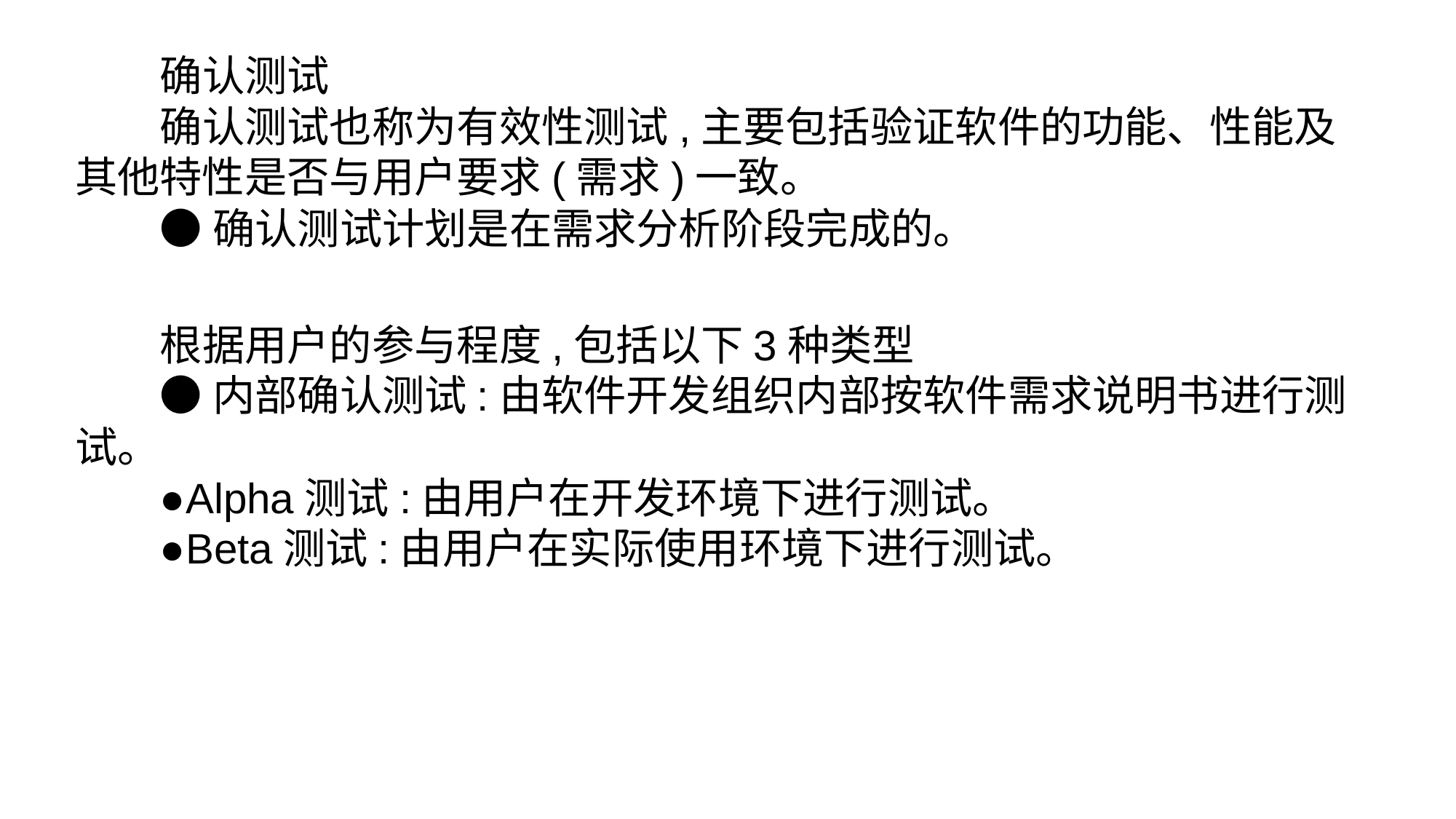

确认测试
确认测试也称为有效性测试,主要包括验证软件的功能、性能及其他特性是否与用户要求(需求)一致。
●确认测试计划是在需求分析阶段完成的。
根据用户的参与程度,包括以下3种类型
●内部确认测试:由软件开发组织内部按软件需求说明书进行测试。
●Alpha测试:由用户在开发环境下进行测试。
●Beta测试:由用户在实际使用环境下进行测试。